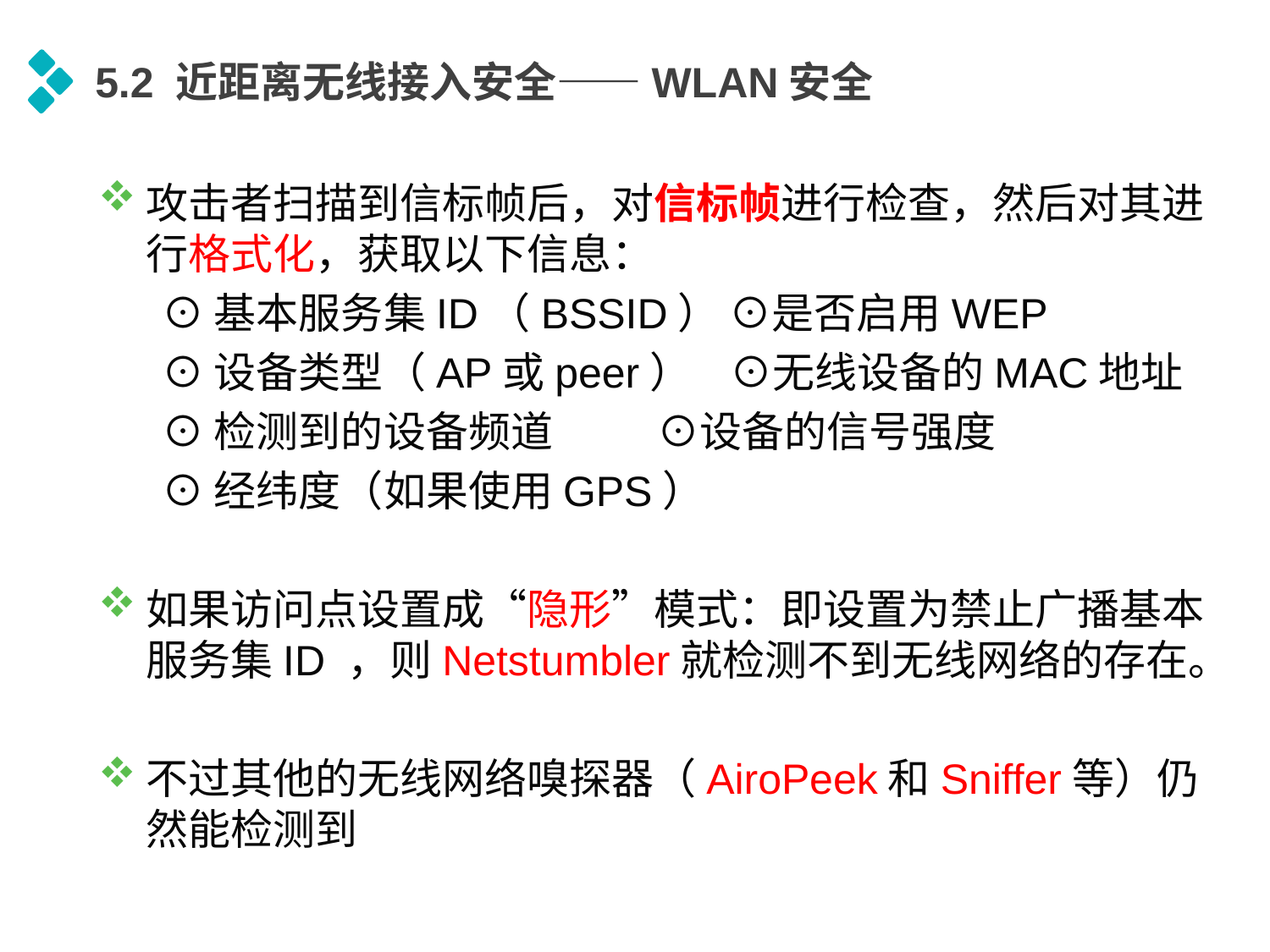

5.2 近距离无线接入安全——WLAN安全

攻击者扫描到信标帧后，对信标帧进行检查，然后对其进行格式化，获取以下信息：
⊙基本服务集ID（BSSID） ⊙是否启用WEP
⊙设备类型（AP或peer）    ⊙无线设备的MAC地址
⊙检测到的设备频道           ⊙设备的信号强度
⊙经纬度（如果使用GPS）

如果访问点设置成“隐形”模式：即设置为禁止广播基本服务集ID ，则Netstumbler就检测不到无线网络的存在。

不过其他的无线网络嗅探器（AiroPeek和Sniffer等）仍然能检测到